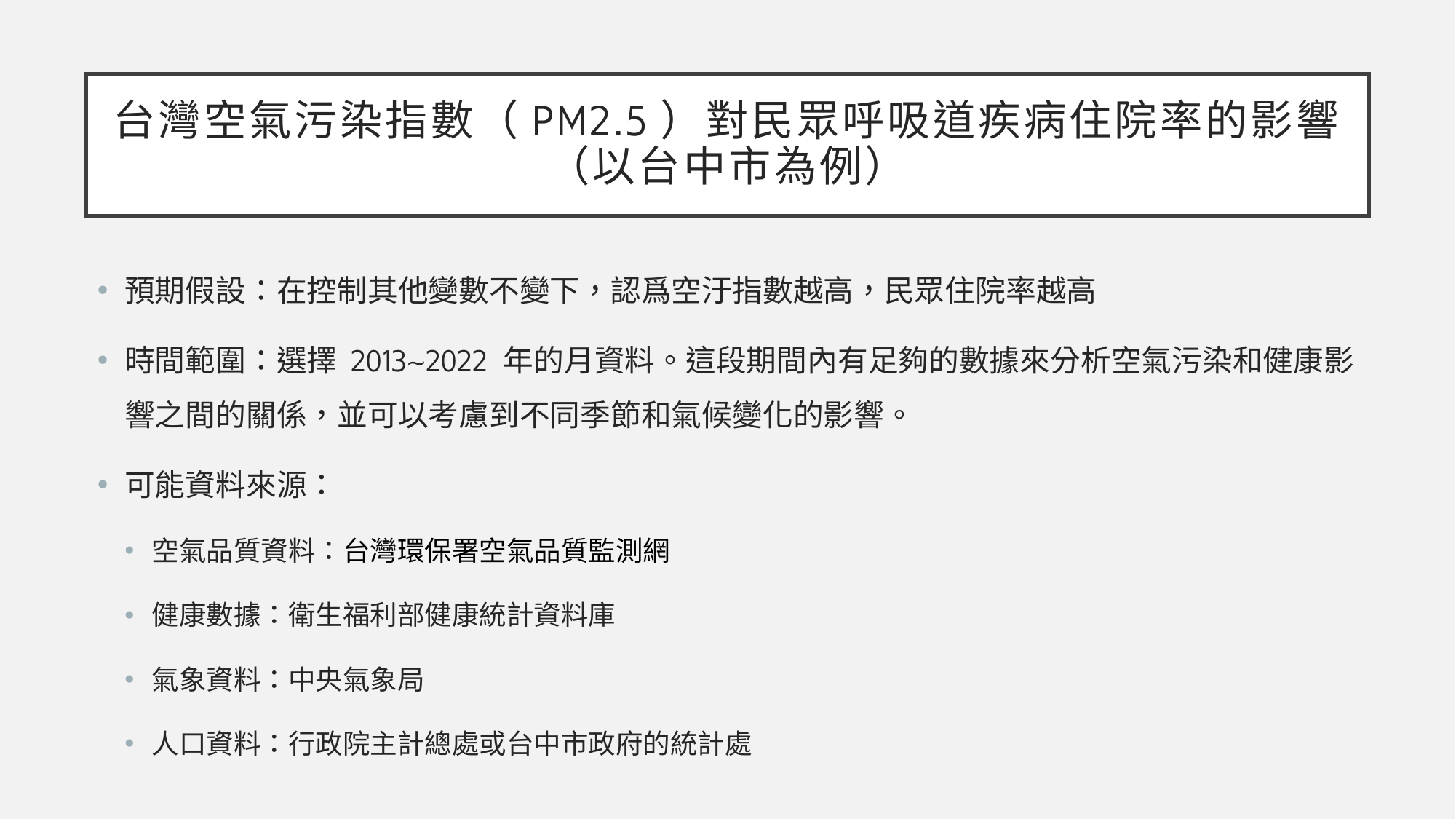

# 台灣空氣污染指數（PM2.5）對民眾呼吸道疾病住院率的影響 （以台中市為例）
預期假設：在控制其他變數不變下，認爲空汙指數越高，民眾住院率越高
時間範圍：選擇 2013~2022 年的月資料。這段期間內有足夠的數據來分析空氣污染和健康影響之間的關係，並可以考慮到不同季節和氣候變化的影響。
可能資料來源：
空氣品質資料：台灣環保署空氣品質監測網
健康數據：衛生福利部健康統計資料庫
氣象資料：中央氣象局
人口資料：行政院主計總處或台中市政府的統計處